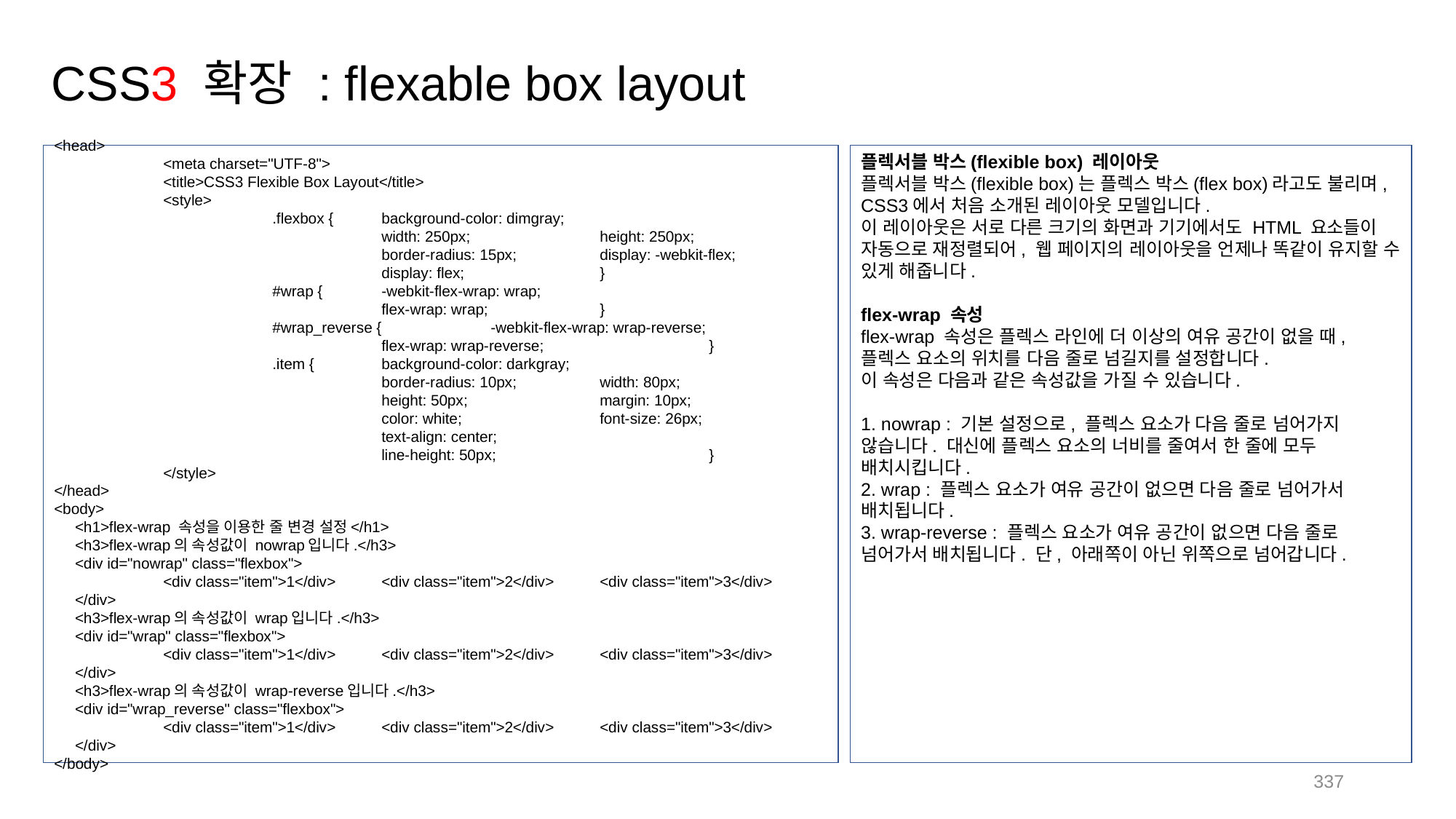

# CSS3 확장 : flexable box layout
<head>
	<meta charset="UTF-8">
	<title>CSS3 Flexible Box Layout</title>
	<style>
		.flexbox {	background-color: dimgray;
			width: 250px;		height: 250px;
			border-radius: 15px;	display: -webkit-flex;
			display: flex;		}
		#wrap {	-webkit-flex-wrap: wrap;
			flex-wrap: wrap;		}
		#wrap_reverse {	-webkit-flex-wrap: wrap-reverse;
			flex-wrap: wrap-reverse;		}
		.item {	background-color: darkgray;
			border-radius: 10px;	width: 80px;
			height: 50px;		margin: 10px;
			color: white;		font-size: 26px;
			text-align: center;
			line-height: 50px;		}
	</style>
</head>
<body>
     <h1>flex-wrap 속성을 이용한 줄 변경 설정</h1>
     <h3>flex-wrap의 속성값이 nowrap입니다.</h3>
     <div id="nowrap" class="flexbox">
	<div class="item">1</div>	<div class="item">2</div>	<div class="item">3</div>
     </div>
     <h3>flex-wrap의 속성값이 wrap입니다.</h3>
     <div id="wrap" class="flexbox">
	<div class="item">1</div>	<div class="item">2</div>	<div class="item">3</div>
     </div>
     <h3>flex-wrap의 속성값이 wrap-reverse입니다.</h3>
     <div id="wrap_reverse" class="flexbox">
	<div class="item">1</div>	<div class="item">2</div>	<div class="item">3</div>
     </div>
</body>
플렉서블 박스(flexible box) 레이아웃
플렉서블 박스(flexible box)는 플렉스 박스(flex box)라고도 불리며, CSS3에서 처음 소개된 레이아웃 모델입니다.
이 레이아웃은 서로 다른 크기의 화면과 기기에서도 HTML 요소들이 자동으로 재정렬되어, 웹 페이지의 레이아웃을 언제나 똑같이 유지할 수 있게 해줍니다.

flex-wrap 속성
flex-wrap 속성은 플렉스 라인에 더 이상의 여유 공간이 없을 때, 플렉스 요소의 위치를 다음 줄로 넘길지를 설정합니다.
이 속성은 다음과 같은 속성값을 가질 수 있습니다.

1. nowrap : 기본 설정으로, 플렉스 요소가 다음 줄로 넘어가지 않습니다. 대신에 플렉스 요소의 너비를 줄여서 한 줄에 모두 배치시킵니다.
2. wrap : 플렉스 요소가 여유 공간이 없으면 다음 줄로 넘어가서 배치됩니다.
3. wrap-reverse : 플렉스 요소가 여유 공간이 없으면 다음 줄로 넘어가서 배치됩니다. 단, 아래쪽이 아닌 위쪽으로 넘어갑니다.
337